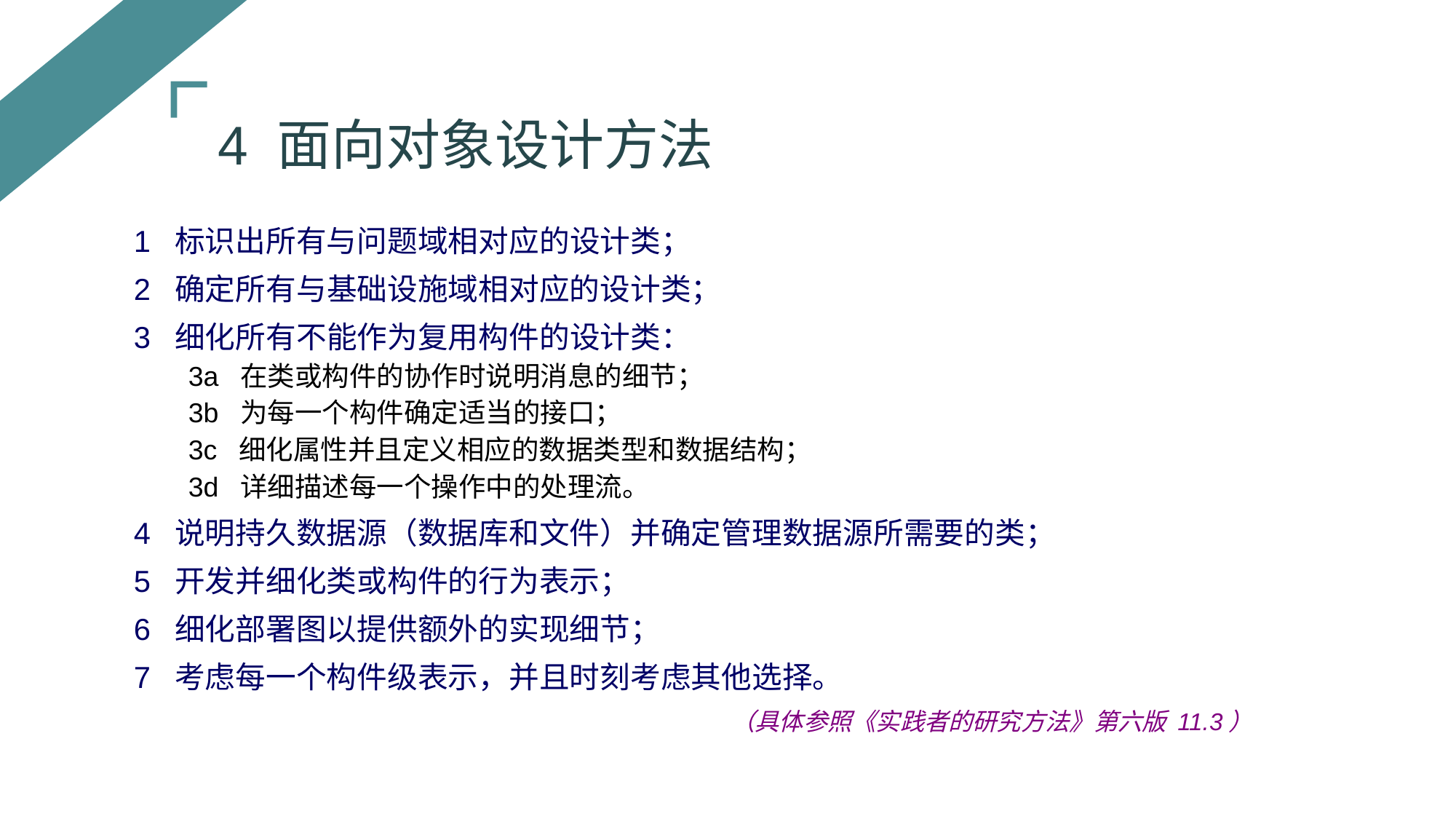

4 面向对象设计方法
1  标识出所有与问题域相对应的设计类；
2  确定所有与基础设施域相对应的设计类；
3  细化所有不能作为复用构件的设计类：
3a  在类或构件的协作时说明消息的细节；
3b  为每一个构件确定适当的接口；
3c  细化属性并且定义相应的数据类型和数据结构；
3d  详细描述每一个操作中的处理流。
4  说明持久数据源（数据库和文件）并确定管理数据源所需要的类；
5  开发并细化类或构件的行为表示；
6  细化部署图以提供额外的实现细节；
7  考虑每一个构件级表示，并且时刻考虑其他选择。
（具体参照《实践者的研究方法》第六版 11.3）